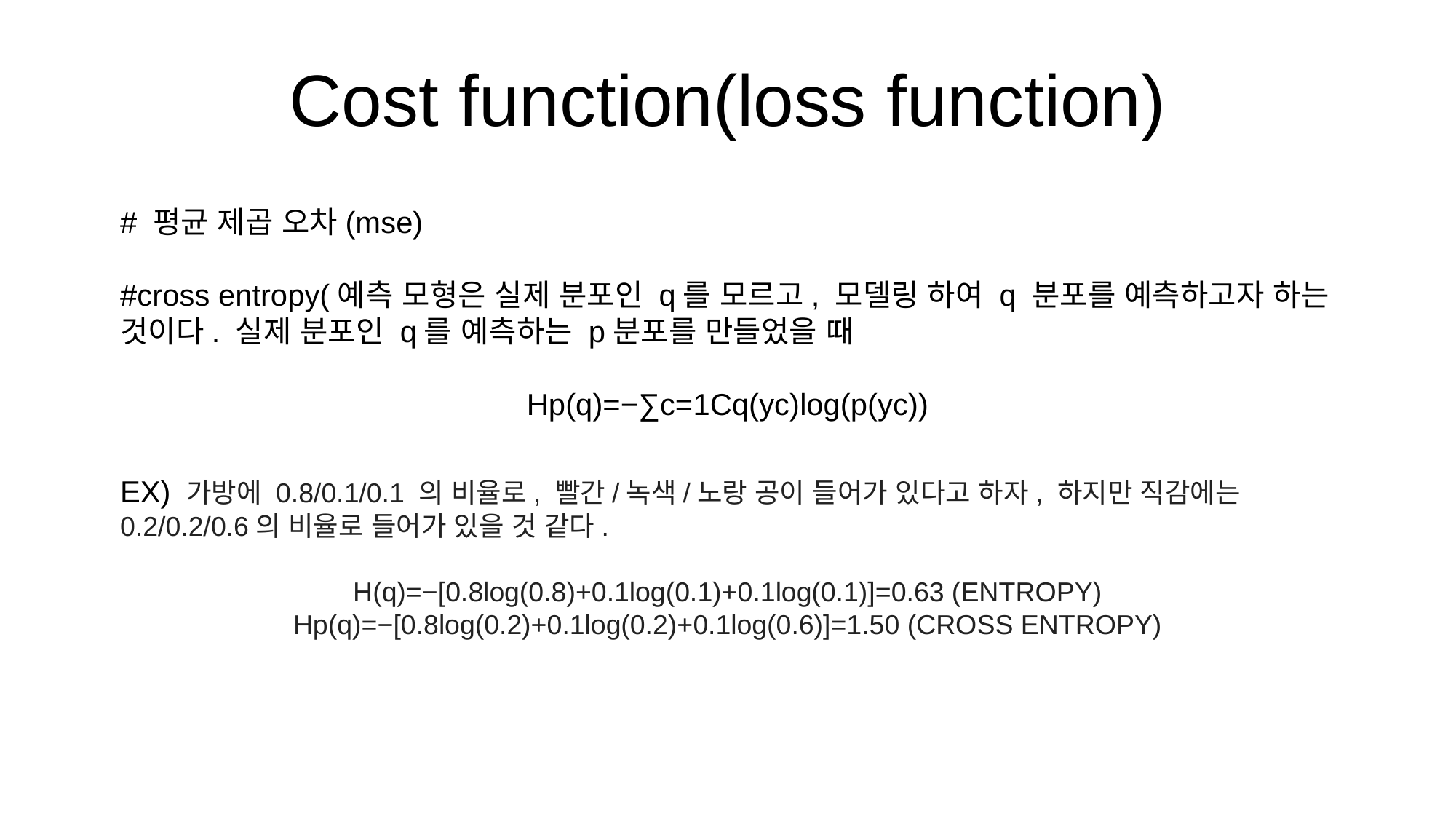

# Cost function(loss function)
# 평균 제곱 오차(mse)

#cross entropy(예측 모형은 실제 분포인 q를 모르고, 모델링 하여 q 분포를 예측하고자 하는 것이다. 실제 분포인 q를 예측하는 p분포를 만들었을 때

Hp(q)=−∑c=1Cq(yc)log(p(yc))

EX) 가방에 0.8/0.1/0.1 의 비율로, 빨간/녹색/노랑 공이 들어가 있다고 하자, 하지만 직감에는 0.2/0.2/0.6의 비율로 들어가 있을 것 같다.

H(q)=−[0.8log(0.8)+0.1log(0.1)+0.1log(0.1)]=0.63 (ENTROPY)
Hp(q)=−[0.8log(0.2)+0.1log(0.2)+0.1log(0.6)]=1.50 (CROSS ENTROPY)